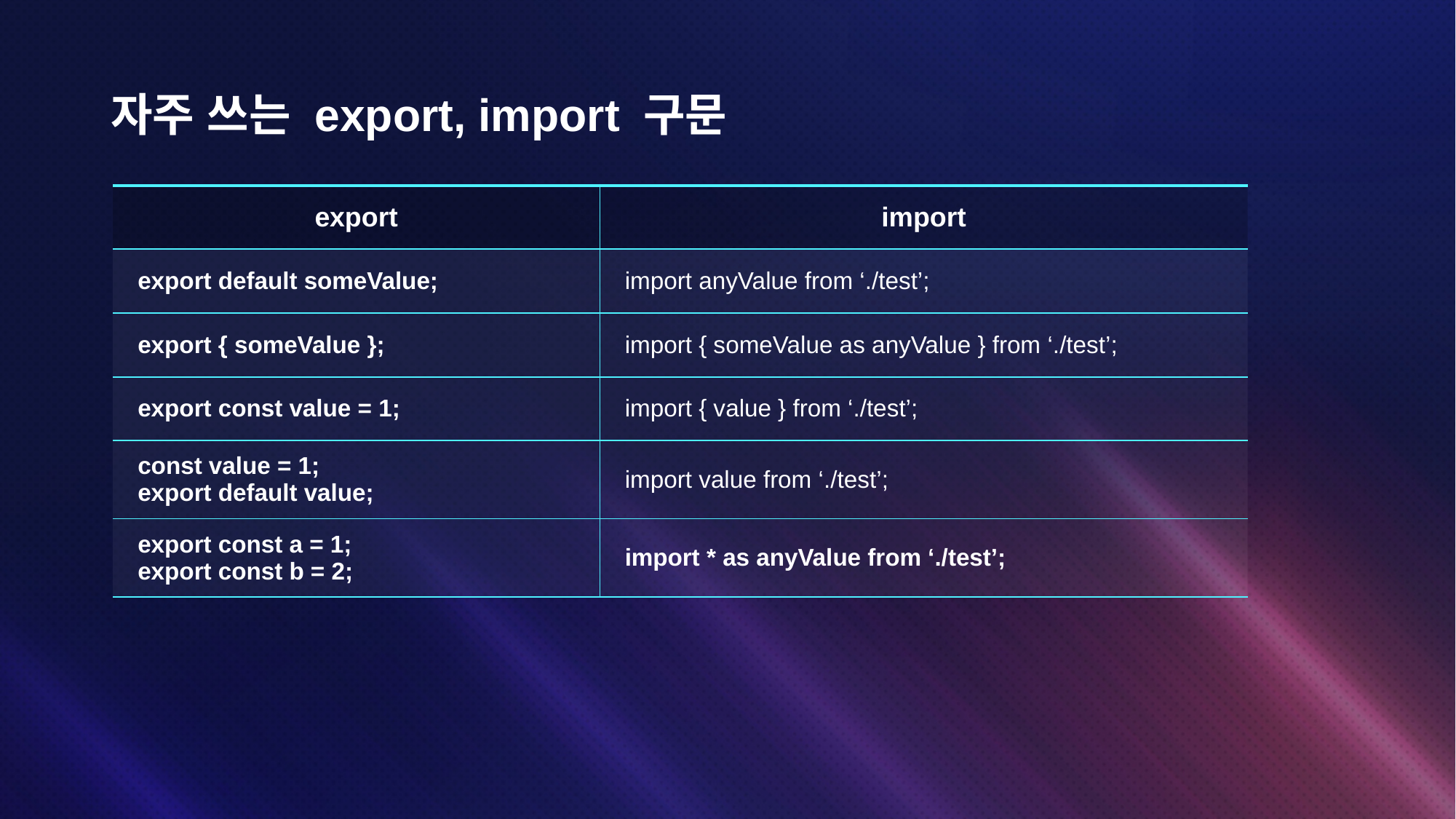

# 자주 쓰는 export, import 구문
| export | import |
| --- | --- |
| export default someValue; | import anyValue from ‘./test’; |
| export { someValue }; | import { someValue as anyValue } from ‘./test’; |
| export const value = 1; | import { value } from ‘./test’; |
| const value = 1; export default value; | import value from ‘./test’; |
| export const a = 1; export const b = 2; | import \* as anyValue from ‘./test’; |